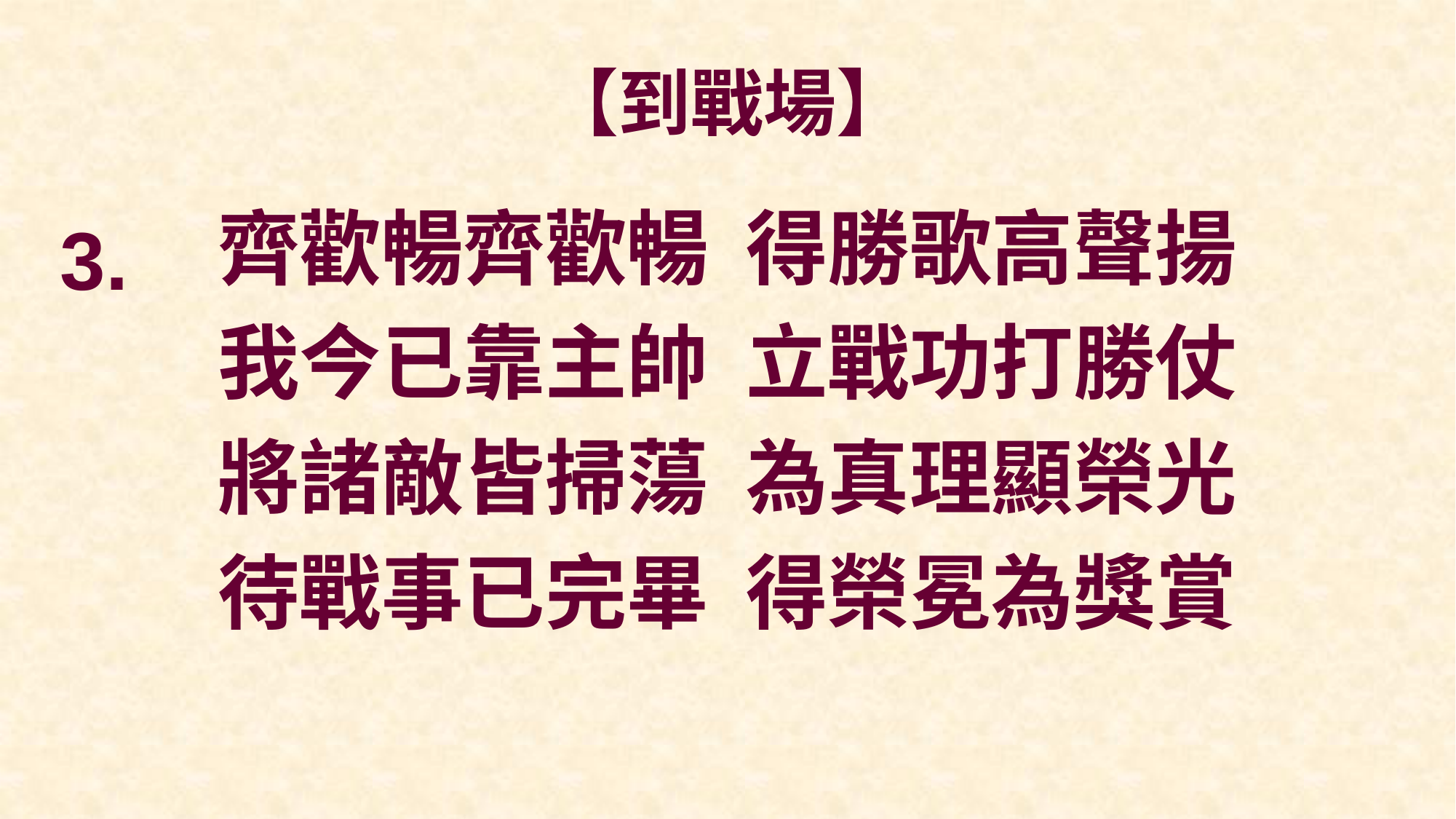

# 【到戰場】
齊歡暢齊歡暢  得勝歌高聲揚
我今已靠主帥  立戰功打勝仗
將諸敵皆掃蕩  為真理顯榮光
待戰事已完畢  得榮冕為獎賞
3.